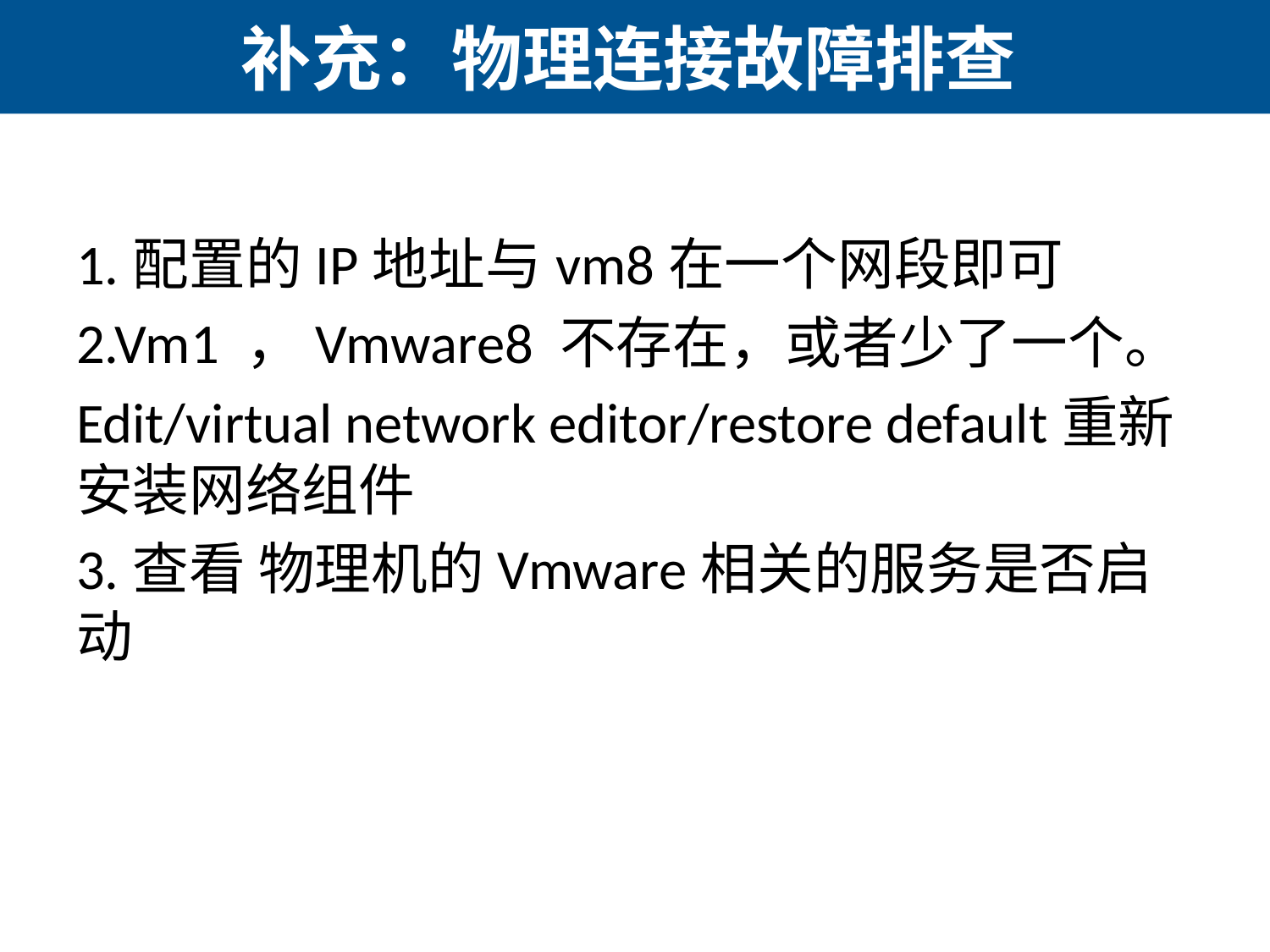

# 补充：物理连接故障排查
1.配置的IP地址与vm8在一个网段即可
2.Vm1 ，Vmware8 不存在，或者少了一个。
Edit/virtual network editor/restore default重新安装网络组件
3.查看 物理机的Vmware相关的服务是否启动